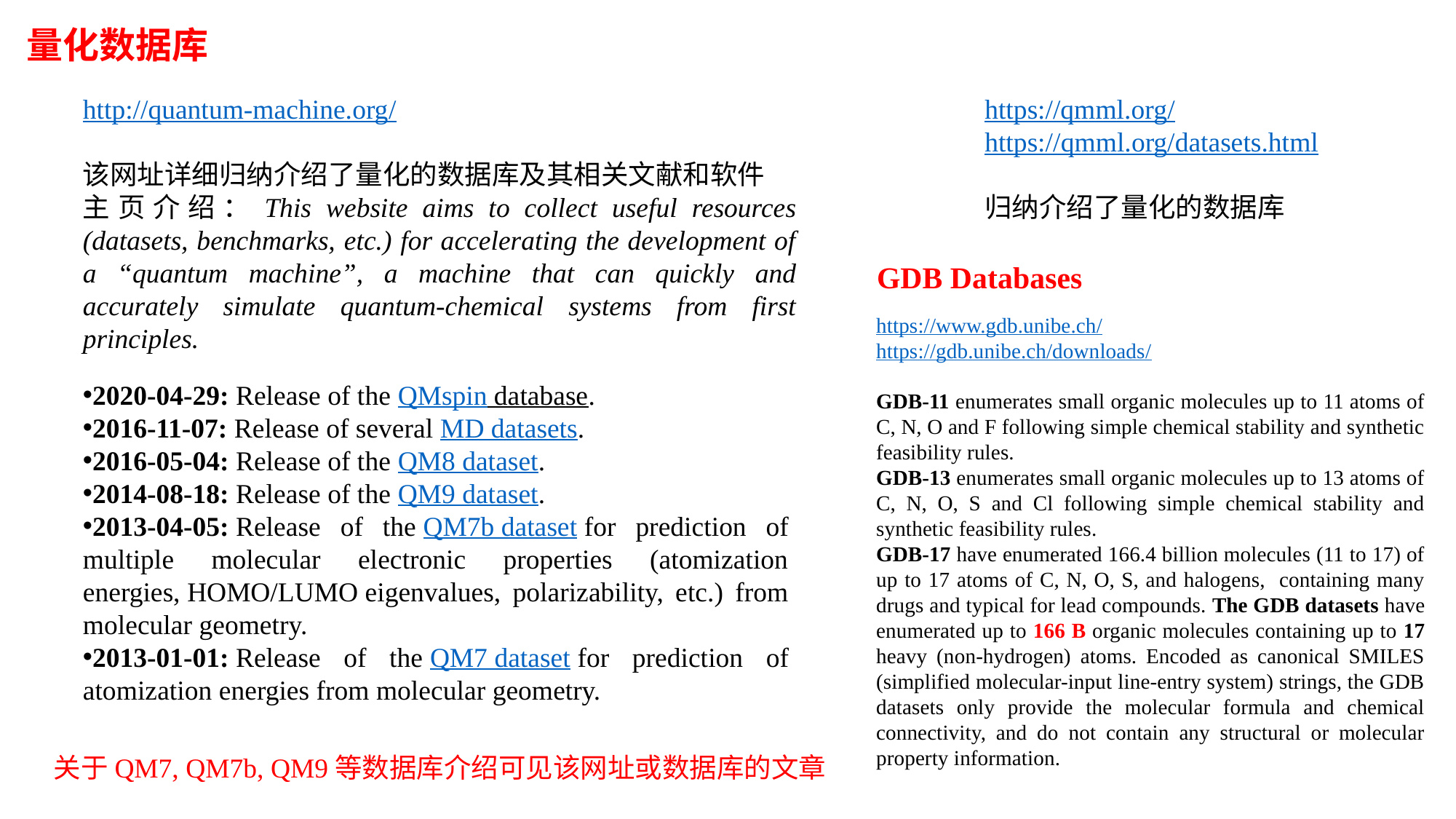

量化数据库
http://quantum-machine.org/

该网址详细归纳介绍了量化的数据库及其相关文献和软件
主页介绍：This website aims to collect useful resources (datasets, benchmarks, etc.) for accelerating the development of a “quantum machine”, a machine that can quickly and accurately simulate quantum-chemical systems from first principles.
https://qmml.org/
https://qmml.org/datasets.html

归纳介绍了量化的数据库
GDB Databases
https://www.gdb.unibe.ch/
https://gdb.unibe.ch/downloads/

GDB-11 enumerates small organic molecules up to 11 atoms of C, N, O and F following simple chemical stability and synthetic feasibility rules.
GDB-13 enumerates small organic molecules up to 13 atoms of C, N, O, S and Cl following simple chemical stability and synthetic feasibility rules.
GDB-17 have enumerated 166.4 billion molecules (11 to 17) of up to 17 atoms of C, N, O, S, and halogens,  containing many drugs and typical for lead compounds. The GDB datasets have enumerated up to 166 B organic molecules containing up to 17 heavy (non-hydrogen) atoms. Encoded as canonical SMILES (simplified molecular-input line-entry system) strings, the GDB datasets only provide the molecular formula and chemical connectivity, and do not contain any structural or molecular property information.
2020-04-29: Release of the QMspin database.
2016-11-07: Release of several MD datasets.
2016-05-04: Release of the QM8 dataset.
2014-08-18: Release of the QM9 dataset.
2013-04-05: Release of the QM7b dataset for prediction of multiple molecular electronic properties (atomization energies, HOMO/LUMO eigenvalues, polarizability, etc.) from molecular geometry.
2013-01-01: Release of the QM7 dataset for prediction of atomization energies from molecular geometry.
关于QM7, QM7b, QM9等数据库介绍可见该网址或数据库的文章